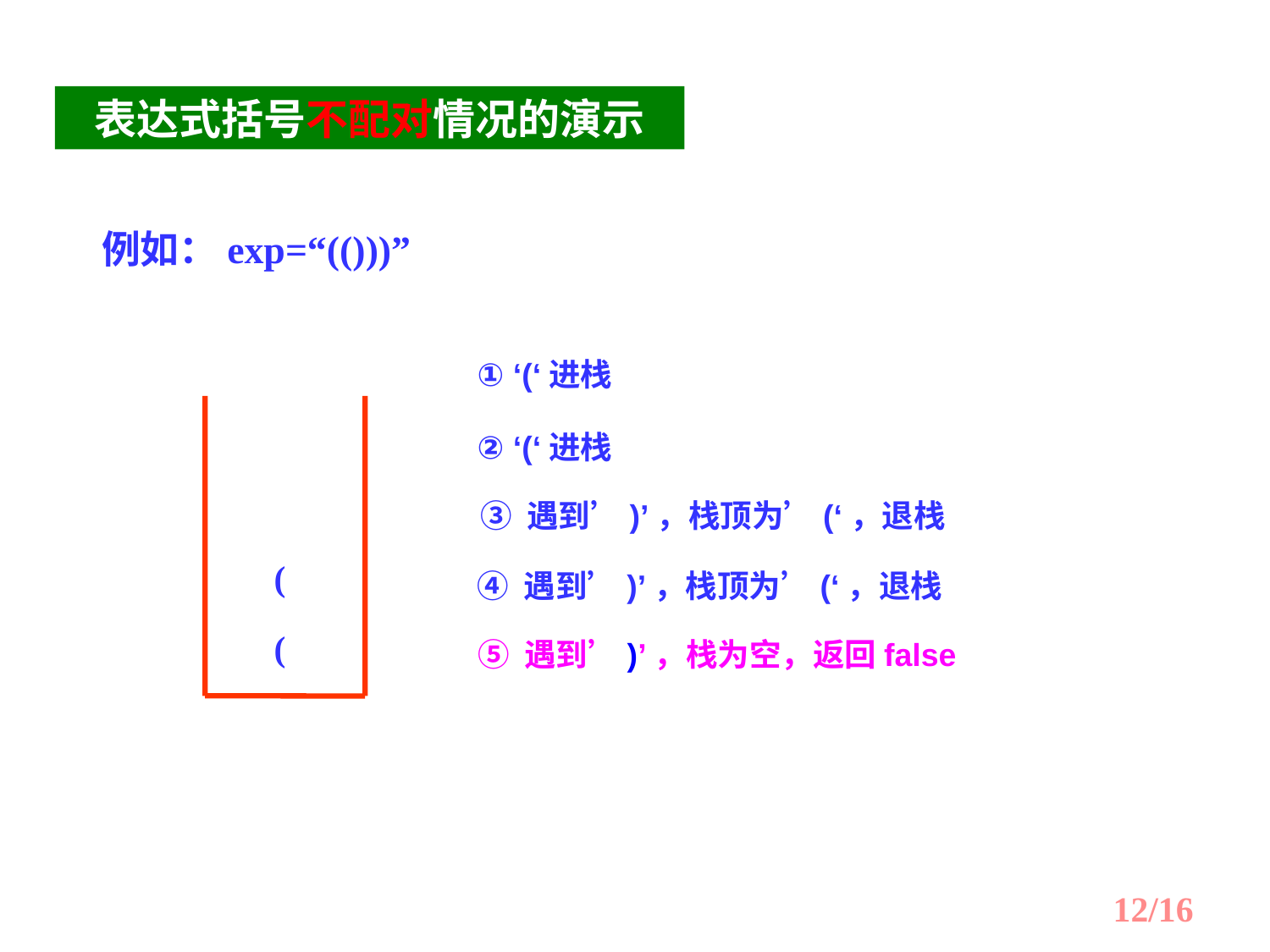

表达式括号不配对情况的演示
例如：exp=“(()))”
① ‘(‘进栈

② ‘(‘进栈
③ 遇到’)’，栈顶为’(‘，退栈
(
④ 遇到’)’，栈顶为’(‘，退栈
(
⑤ 遇到’)’，栈为空，返回false

12/16